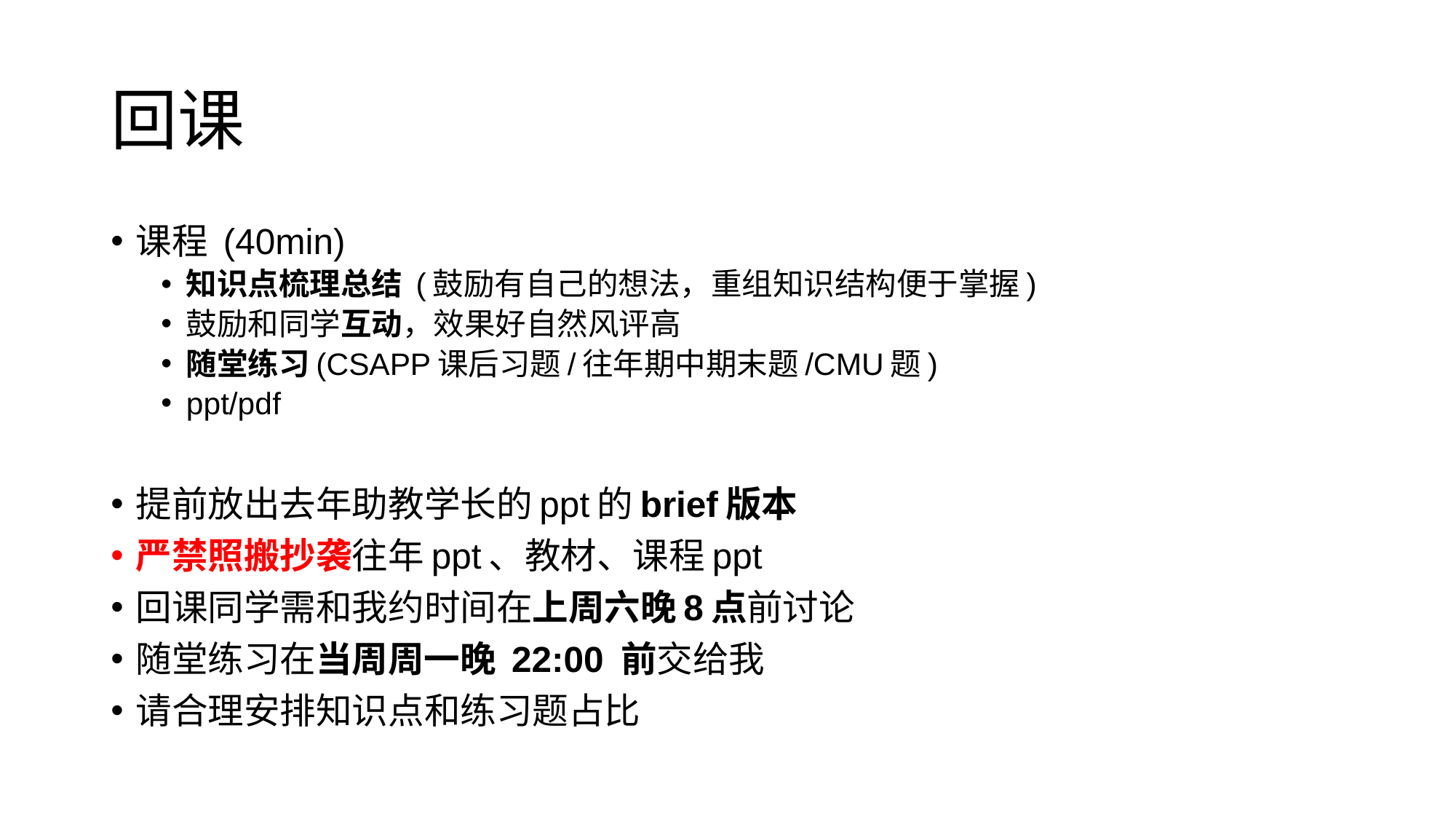

# 回课
课程 (40min)
知识点梳理总结 (鼓励有自己的想法，重组知识结构便于掌握)
鼓励和同学互动，效果好自然风评高
随堂练习(CSAPP课后习题/往年期中期末题/CMU题)
ppt/pdf

提前放出去年助教学长的ppt的brief版本
严禁照搬抄袭往年ppt、教材、课程ppt
回课同学需和我约时间在上周六晚8点前讨论
随堂练习在当周周一晚 22:00 前交给我
请合理安排知识点和练习题占比